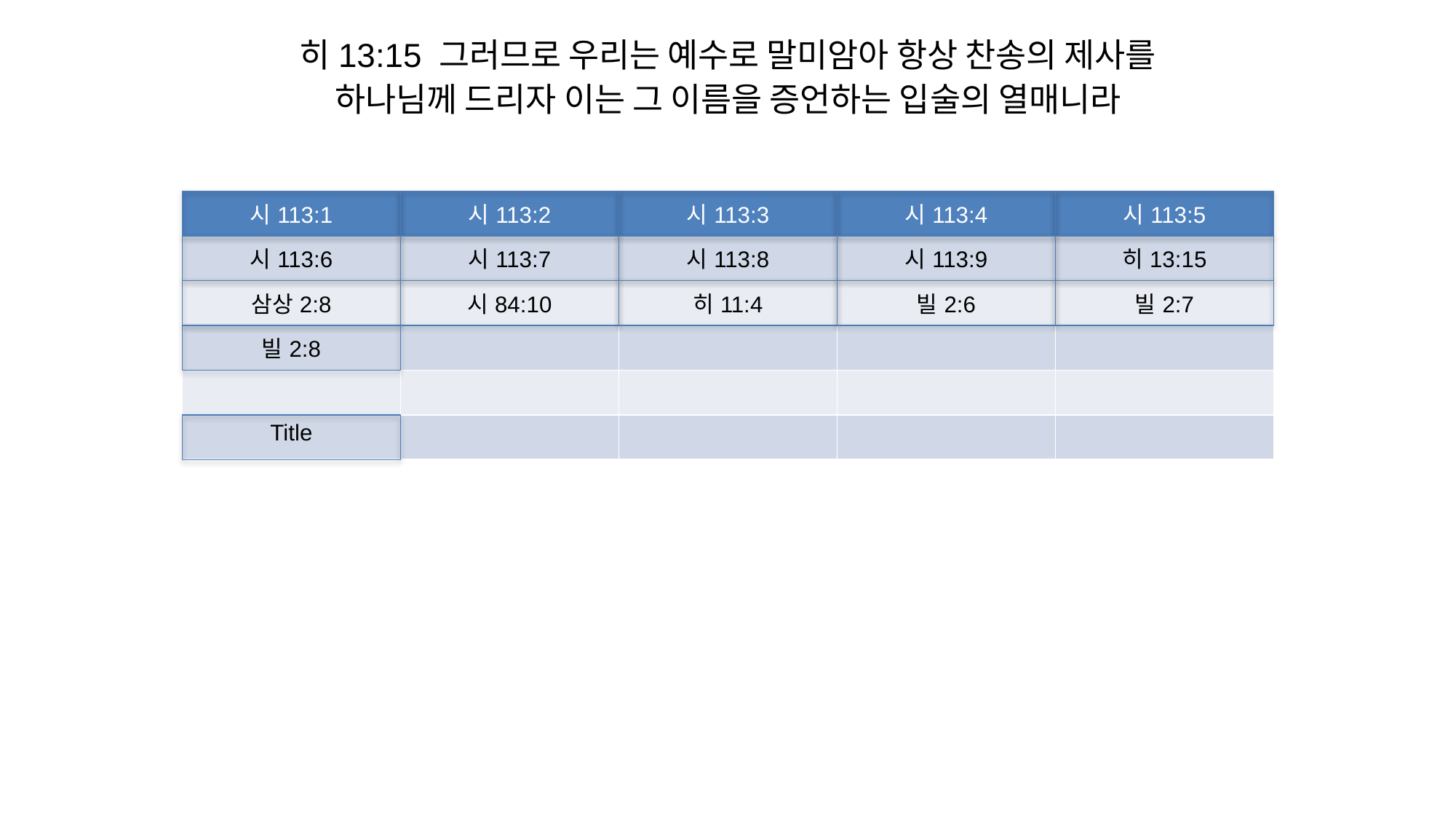

히13:15 그러므로 우리는 예수로 말미암아 항상 찬송의 제사를
하나님께 드리자 이는 그 이름을 증언하는 입술의 열매니라
| 시113:1 | 시113:2 | 시113:3 | 시113:4 | 시113:5 |
| --- | --- | --- | --- | --- |
| 시113:6 | 시113:7 | 시113:8 | 시113:9 | 히13:15 |
| 삼상2:8 | 시84:10 | 히11:4 | 빌2:6 | 빌2:7 |
| 빌2:8 |  |  |  |  |
|  |  |  |  |  |
| Title |  |  |  |  |